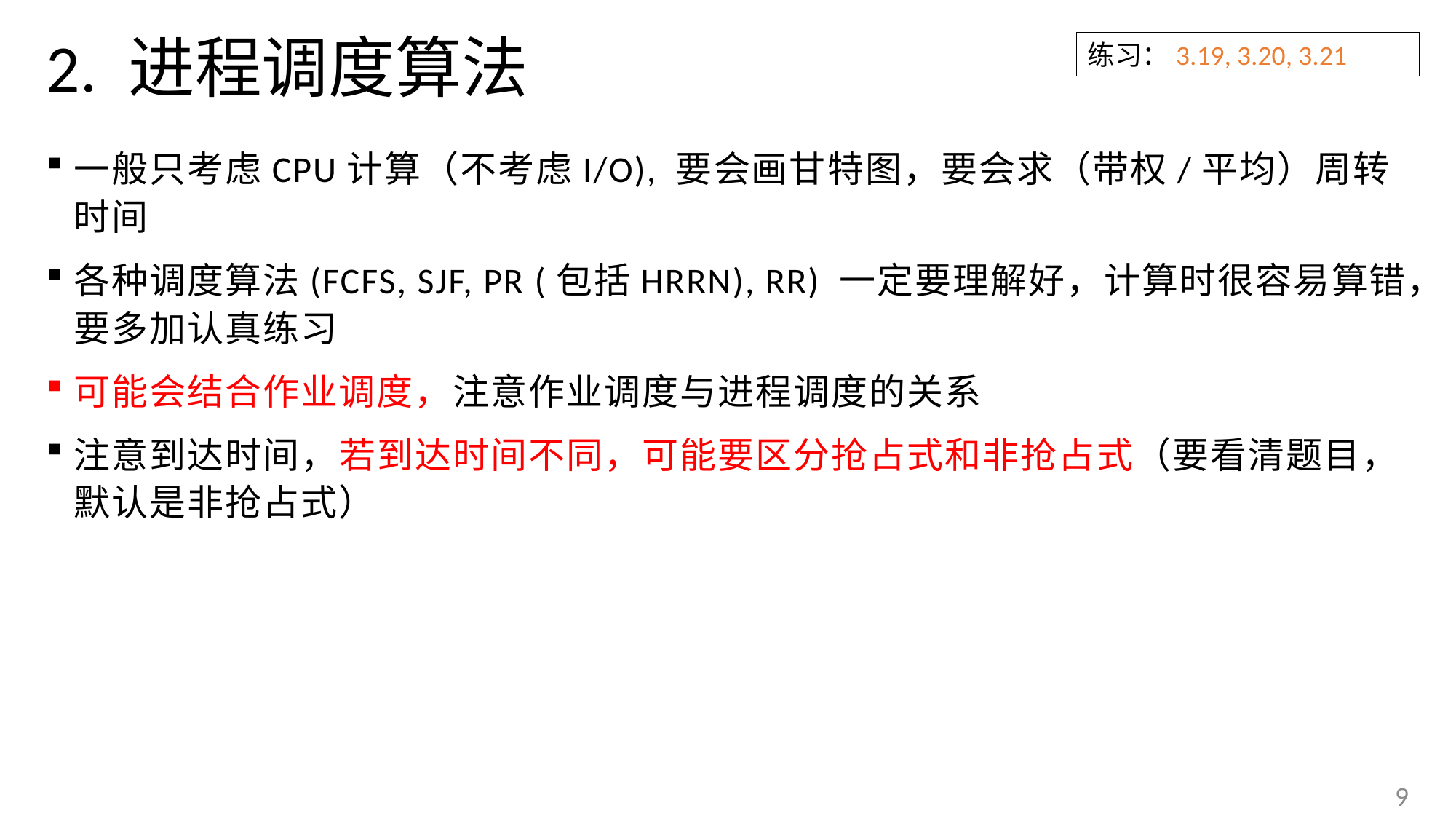

# 2. 进程调度算法
练习：3.19, 3.20, 3.21
一般只考虑CPU计算（不考虑I/O), 要会画甘特图，要会求（带权/平均）周转时间
各种调度算法(FCFS, SJF, PR (包括HRRN), RR) 一定要理解好，计算时很容易算错，要多加认真练习
可能会结合作业调度，注意作业调度与进程调度的关系
注意到达时间，若到达时间不同，可能要区分抢占式和非抢占式（要看清题目，默认是非抢占式）

9